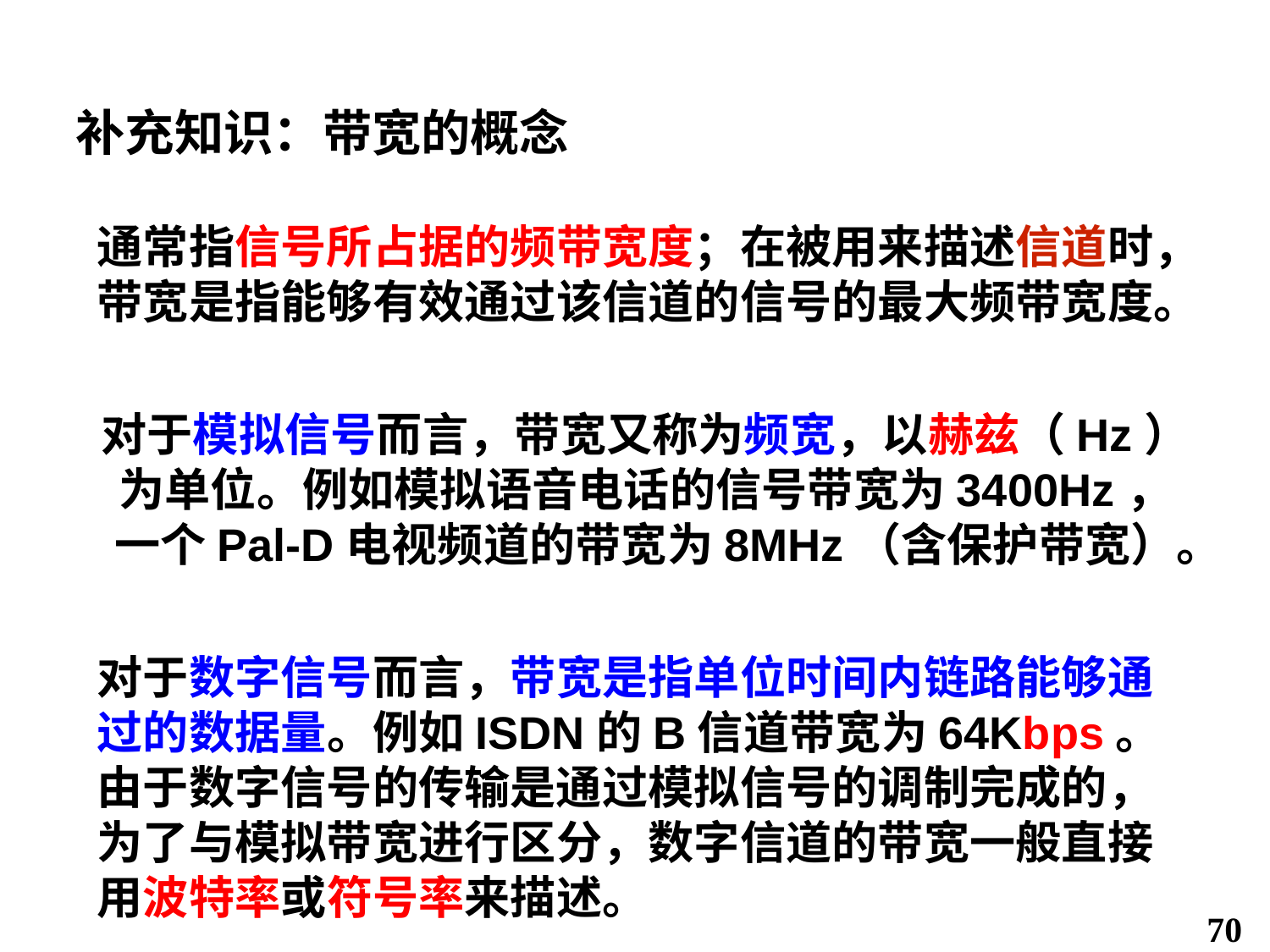

补充知识：带宽的概念
通常指信号所占据的频带宽度；在被用来描述信道时，带宽是指能够有效通过该信道的信号的最大频带宽度。
对于模拟信号而言，带宽又称为频宽，以赫兹（Hz）为单位。例如模拟语音电话的信号带宽为3400Hz，一个Pal-D电视频道的带宽为8MHz（含保护带宽）。
对于数字信号而言，带宽是指单位时间内链路能够通过的数据量。例如ISDN的B信道带宽为64Kbps。
由于数字信号的传输是通过模拟信号的调制完成的，为了与模拟带宽进行区分，数字信道的带宽一般直接用波特率或符号率来描述。
70